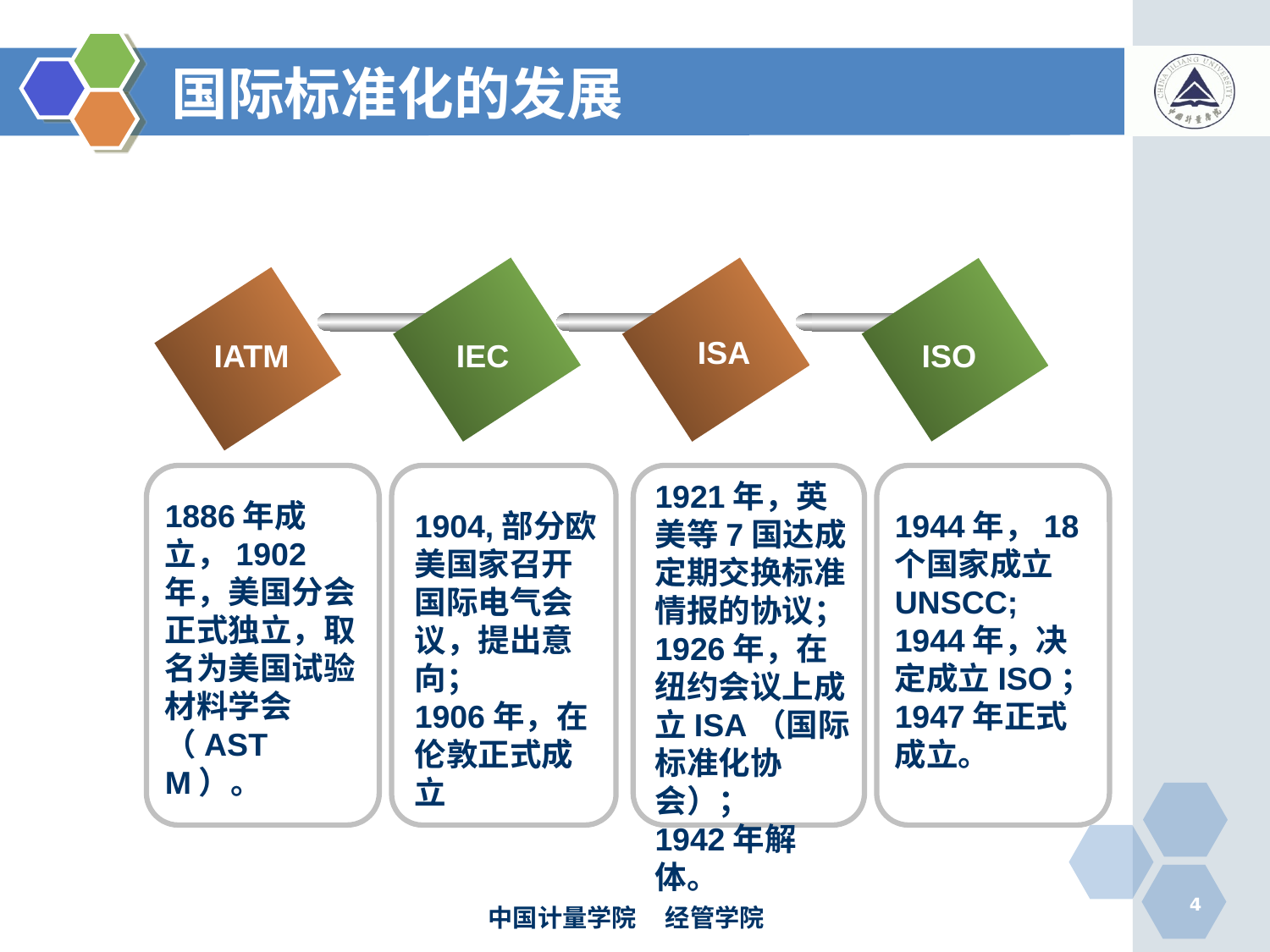

# 国际标准化的发展

ISA
IATM
IEC
ISO

1921年，英美等7国达成定期交换标准情报的协议；
1926年，在纽约会议上成立ISA（国际标准化协会）；
1942年解体。
1886年成立，1902年，美国分会正式独立，取名为美国试验材料学会（ASTM）。
1904,部分欧美国家召开国际电气会议，提出意向；
1906年，在伦敦正式成立
1944年，18个国家成立UNSCC;
1944年，决定成立ISO；
1947年正式成立。
4
中国计量学院     经管学院